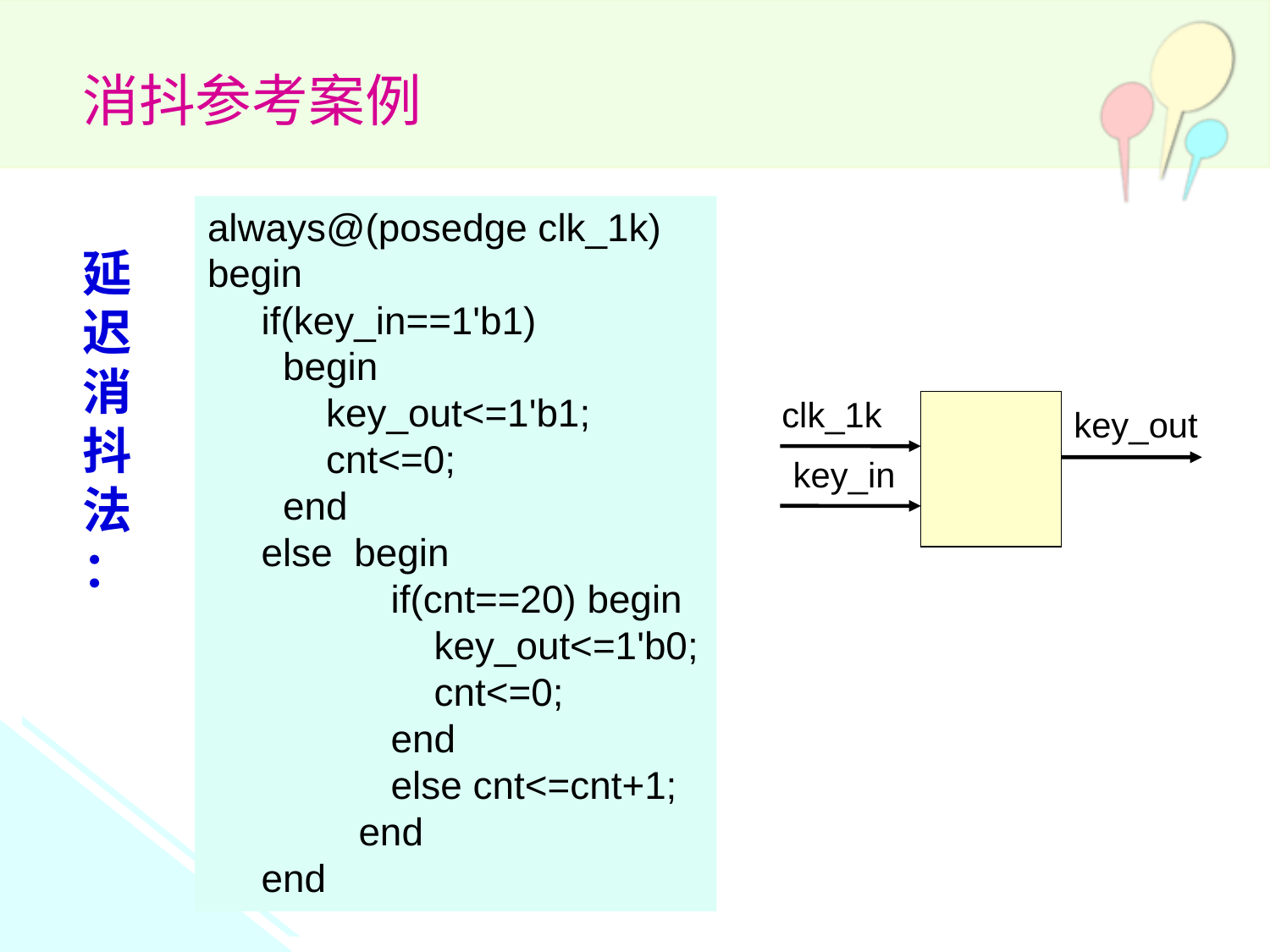

消抖参考案例
always@(posedge clk_1k)
begin
     if(key_in==1'b1)
       begin
           key_out<=1'b1;
           cnt<=0;
       end
     else  begin
                 if(cnt==20) begin
                     key_out<=1'b0;
                     cnt<=0;
                 end
                 else cnt<=cnt+1;
              end
     end
延迟消抖
法
：
clk_1k

key_out

key_in